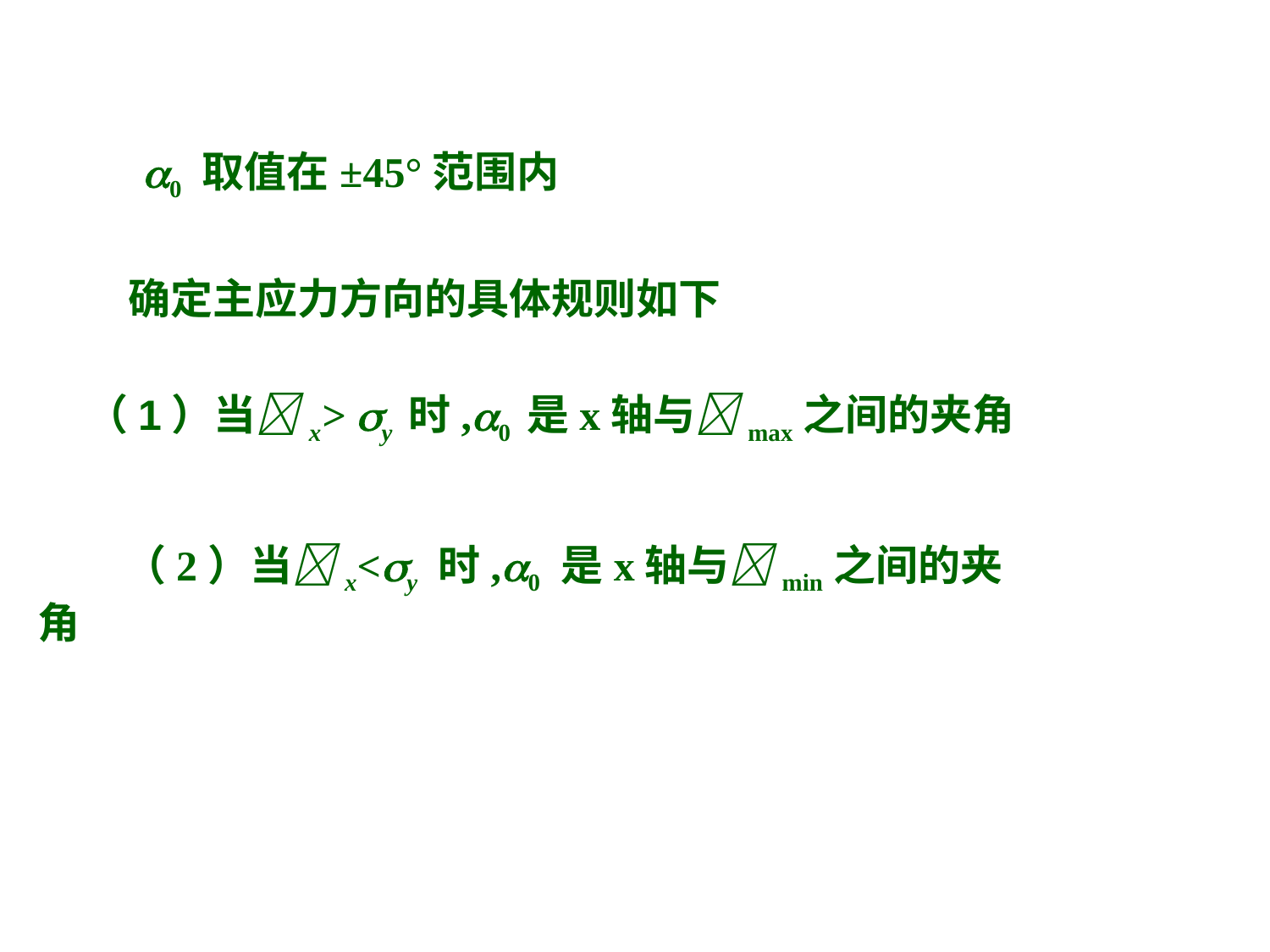

α0 取值在±45°范围内
        确定主应力方向的具体规则如下
    （1）当σx> σy 时,α0 是x轴与σmax之间的夹角

        （2）当σx<σy 时,α0 是x轴与σmin之间的夹角